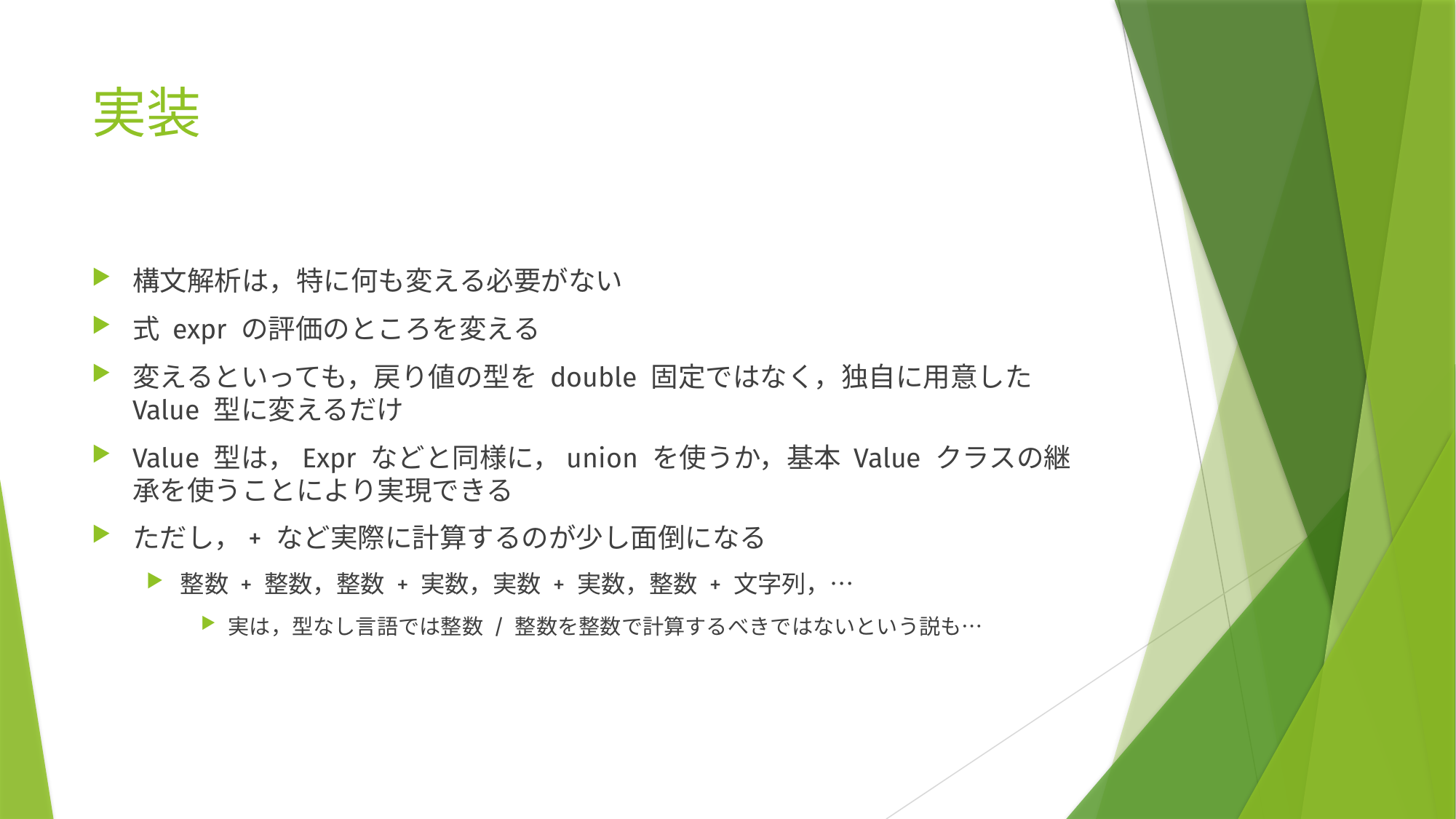

# 実装
構文解析は，特に何も変える必要がない
式 expr の評価のところを変える
変えるといっても，戻り値の型を double 固定ではなく，独自に用意した Value 型に変えるだけ
Value 型は，Expr などと同様に，union を使うか，基本 Value クラスの継承を使うことにより実現できる
ただし，+ など実際に計算するのが少し面倒になる
整数 + 整数，整数 + 実数，実数 + 実数，整数 + 文字列，…
実は，型なし言語では整数 / 整数を整数で計算するべきではないという説も…